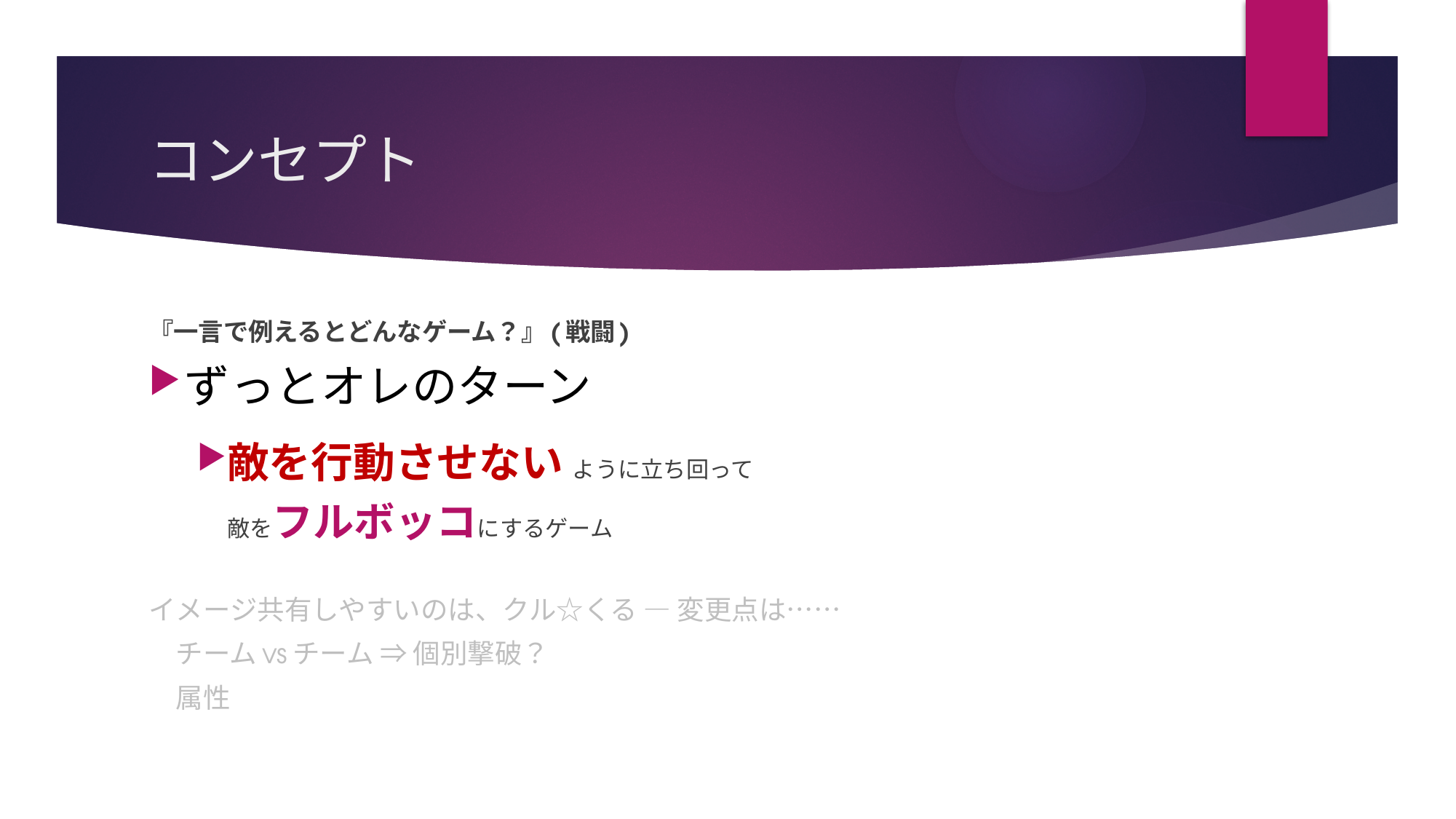

# コンセプト
『一言で例えるとどんなゲーム？』(戦闘)
ずっとオレのターン
敵を行動させない ように立ち回って
敵をフルボッコにするゲーム

イメージ共有しやすいのは、クル☆くる ― 変更点は……
　チームvsチーム ⇒ 個別撃破？
　属性